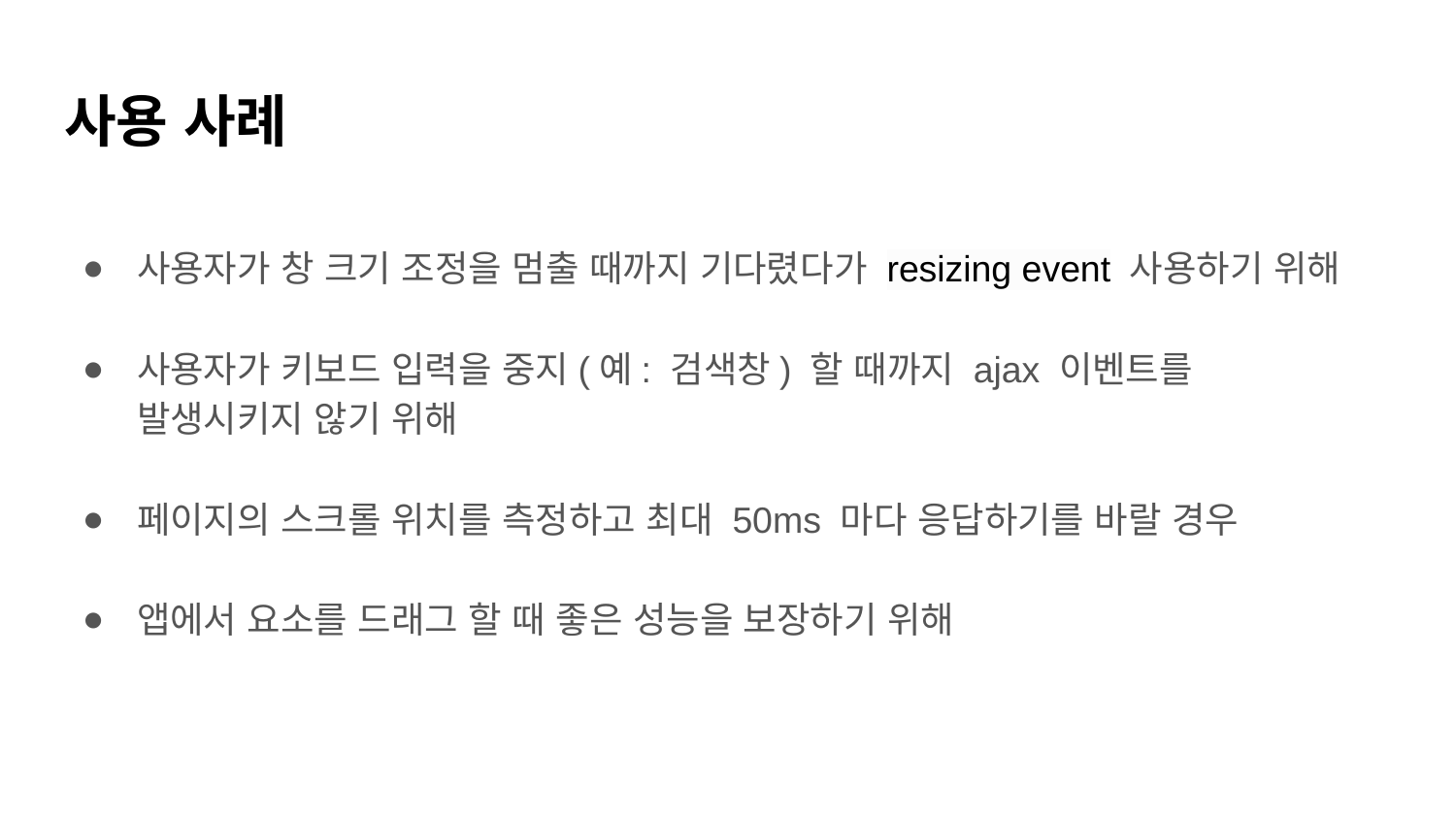

# 사용 사례
사용자가 창 크기 조정을 멈출 때까지 기다렸다가 resizing event 사용하기 위해

사용자가 키보드 입력을 중지(예: 검색창) 할 때까지 ajax 이벤트를
발생시키지 않기 위해

페이지의 스크롤 위치를 측정하고 최대 50ms 마다 응답하기를 바랄 경우

앱에서 요소를 드래그 할 때 좋은 성능을 보장하기 위해